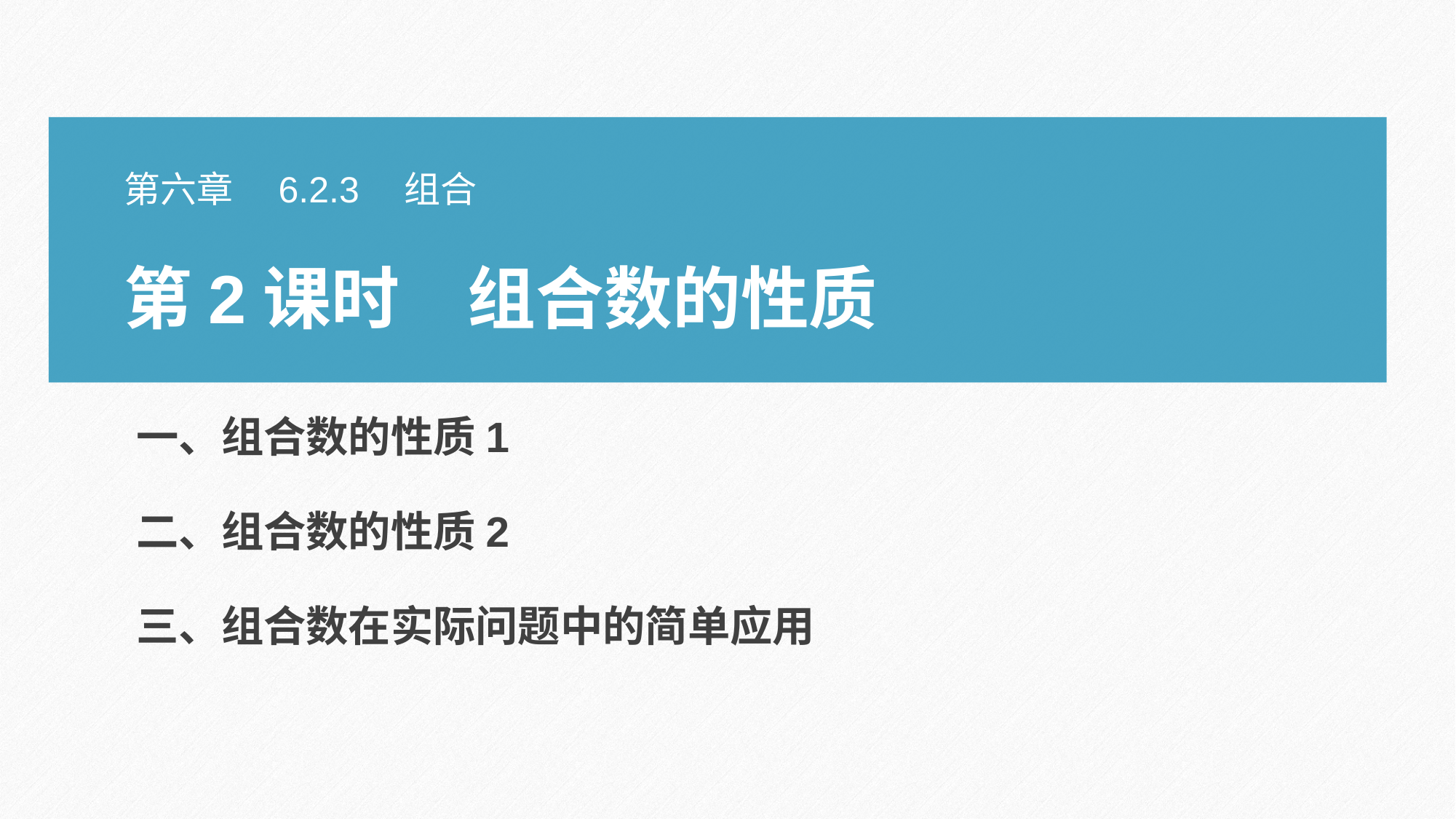

第六章　6.2.3　组合
第2课时　组合数的性质
一、组合数的性质1
二、组合数的性质2
三、组合数在实际问题中的简单应用